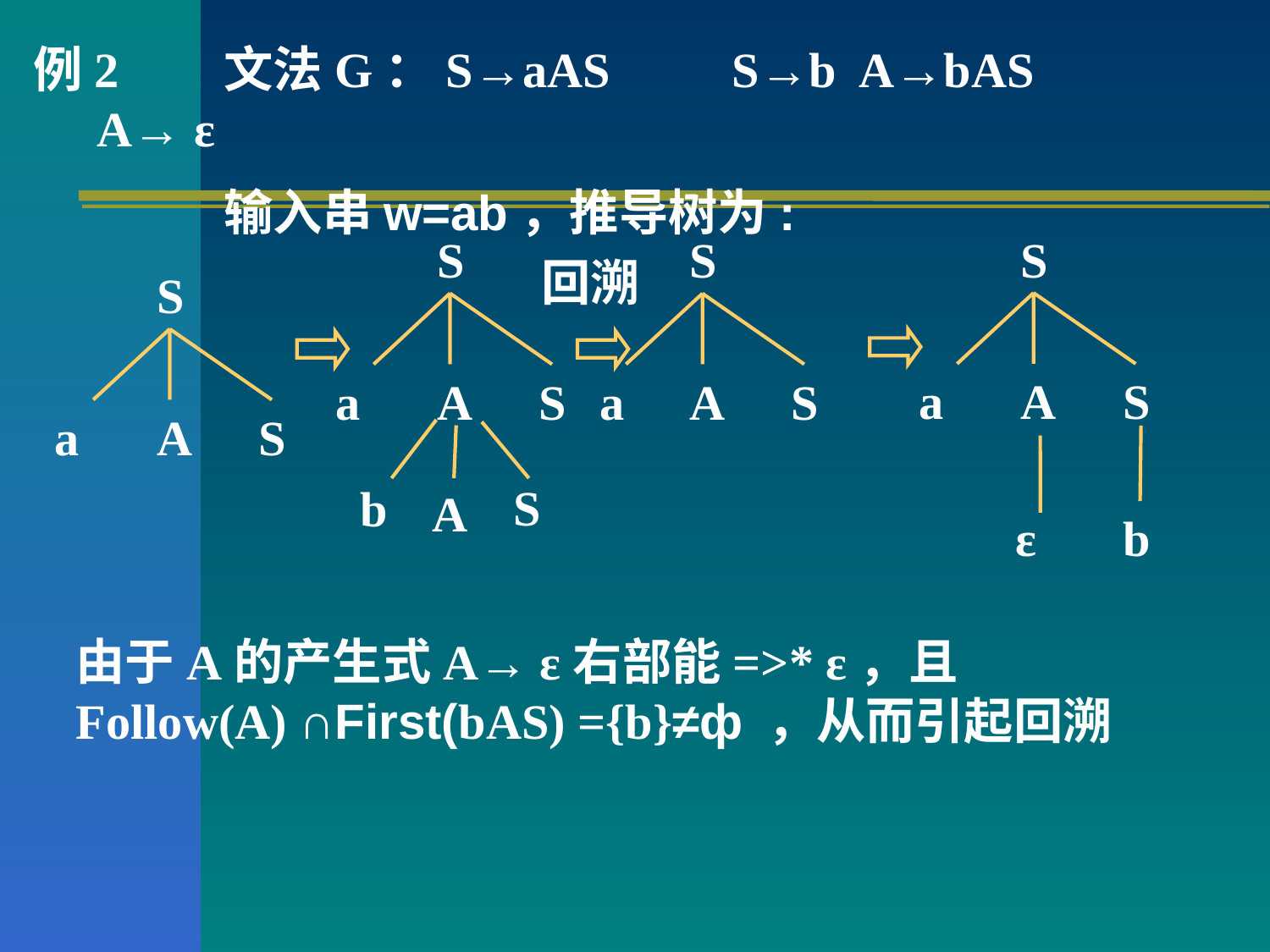

例2	文法G：S→aAS	S→b	A→bAS	A→ ε
		输入串w=ab，推导树为:
S

a
A
S

ε
b
S

a
A
S

S
b
A
S
回溯

 a
A
S
S

a
A
S
由于A的产生式A→ ε右部能=>* ε，且
Follow(A) ∩First(bAS) ={b}≠ф ，从而引起回溯